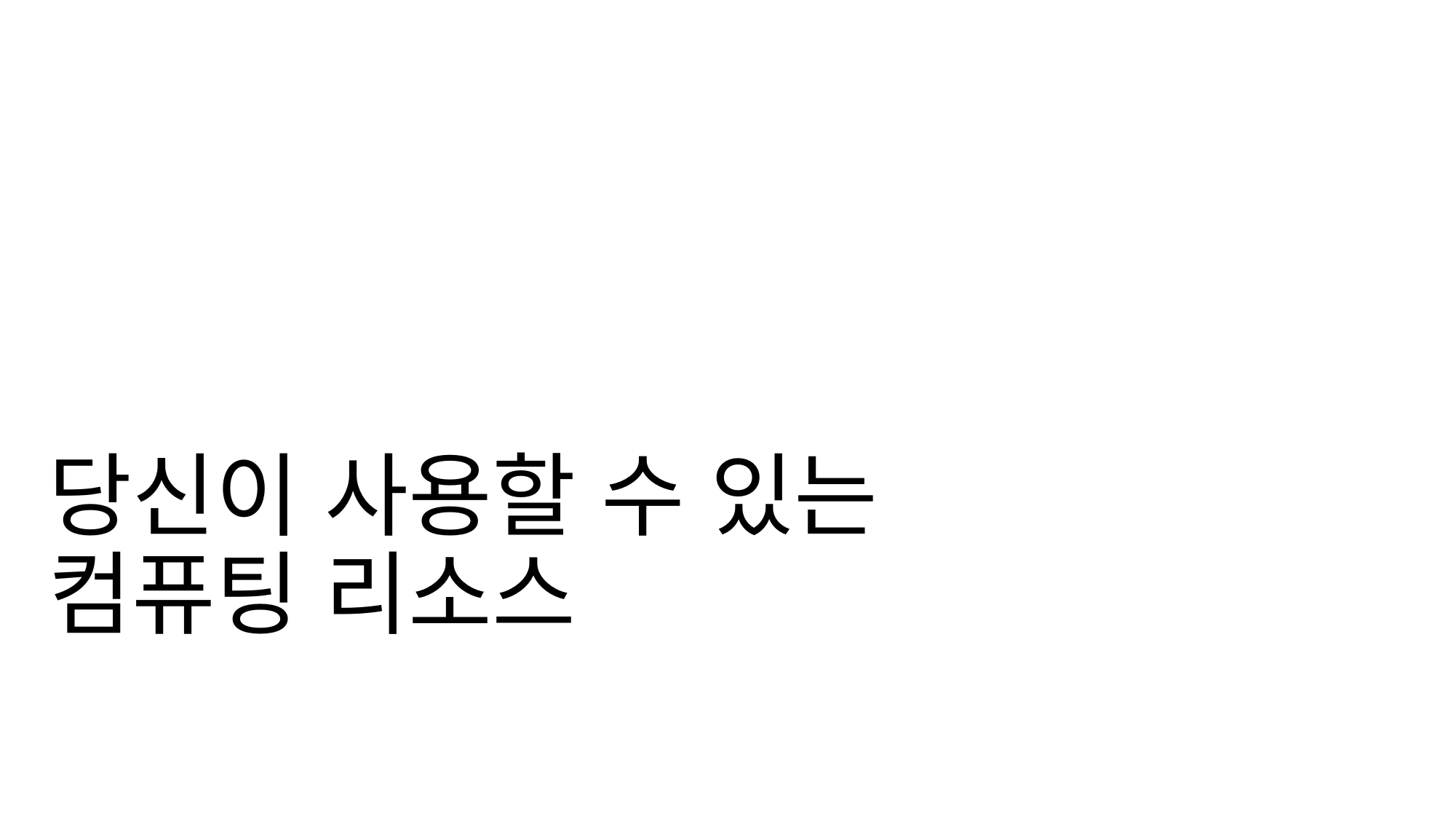

# 당신이 사용할 수 있는 컴퓨팅 리소스